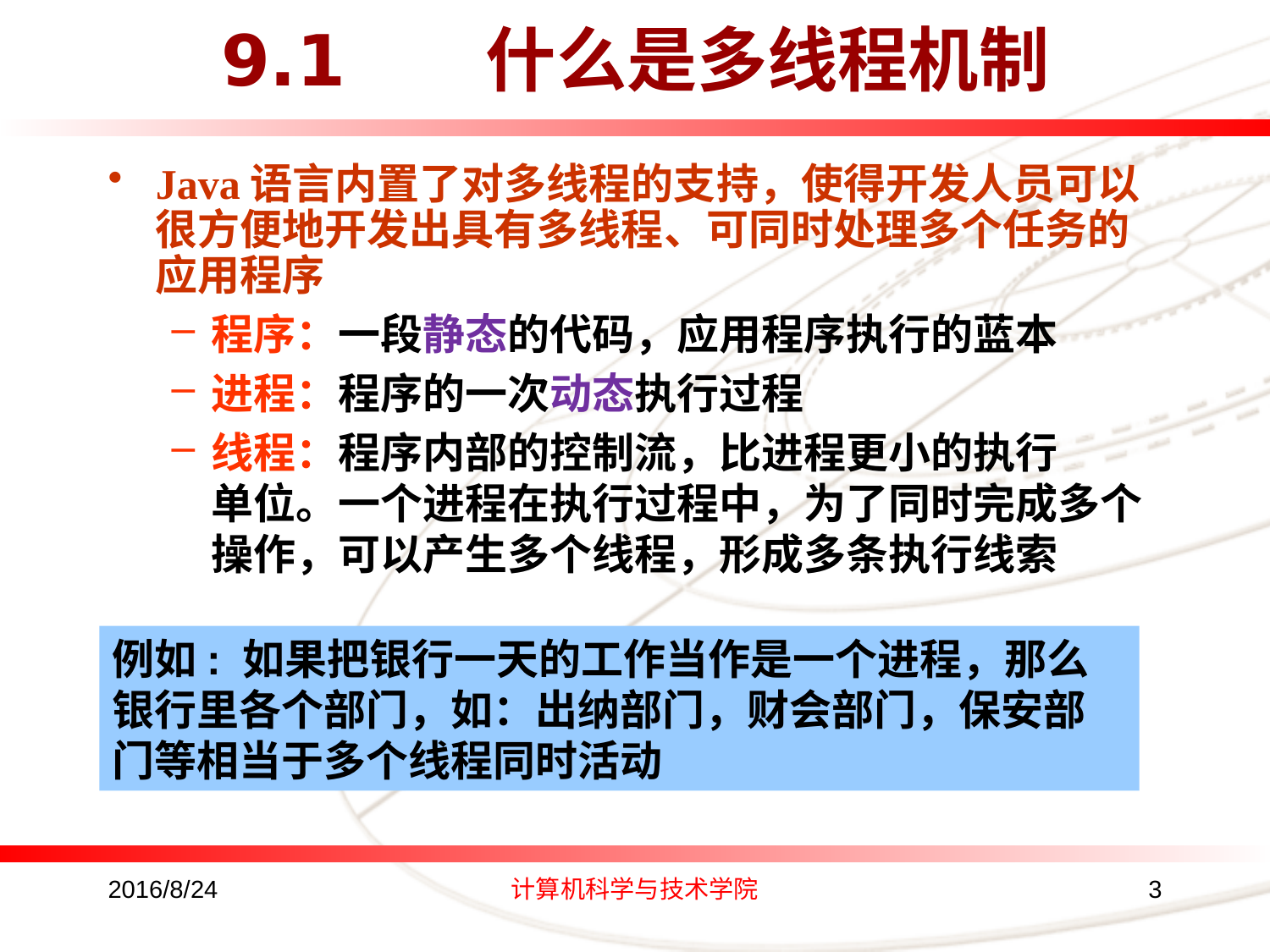

# 9.1     什么是多线程机制
Java语言内置了对多线程的支持，使得开发人员可以很方便地开发出具有多线程、可同时处理多个任务的应用程序
程序：一段静态的代码，应用程序执行的蓝本
进程：程序的一次动态执行过程
线程：程序内部的控制流，比进程更小的执行          单位。一个进程在执行过程中，为了同时完成多个操作，可以产生多个线程，形成多条执行线索

例如: 如果把银行一天的工作当作是一个进程，那么银行里各个部门，如：出纳部门，财会部门，保安部门等相当于多个线程同时活动
2016/8/24
计算机科学与技术学院
3